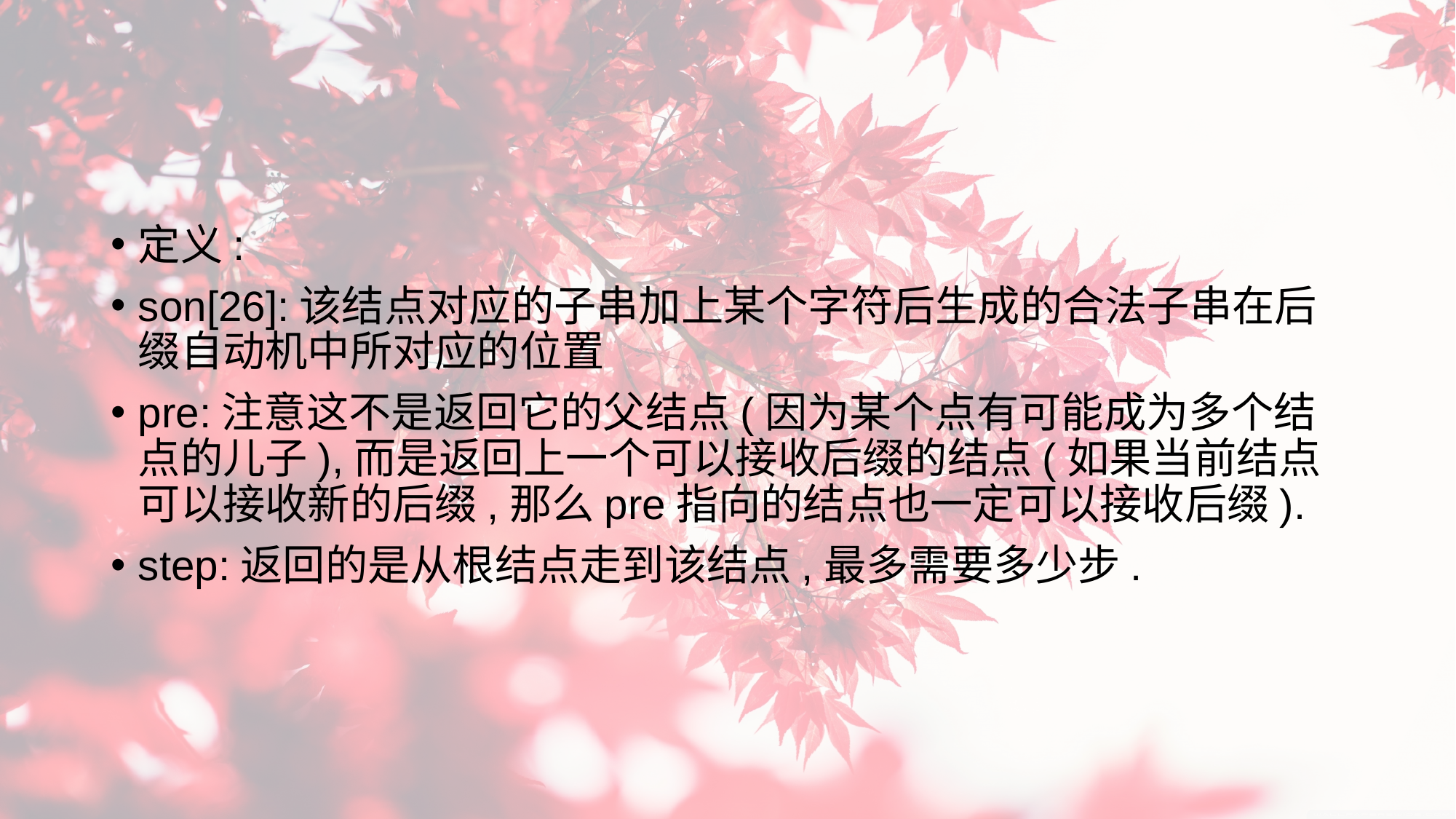

定义:
son[26]:该结点对应的子串加上某个字符后生成的合法子串在后缀自动机中所对应的位置
pre:注意这不是返回它的父结点(因为某个点有可能成为多个结点的儿子),而是返回上一个可以接收后缀的结点(如果当前结点可以接收新的后缀,那么pre指向的结点也一定可以接收后缀).
step:返回的是从根结点走到该结点,最多需要多少步.